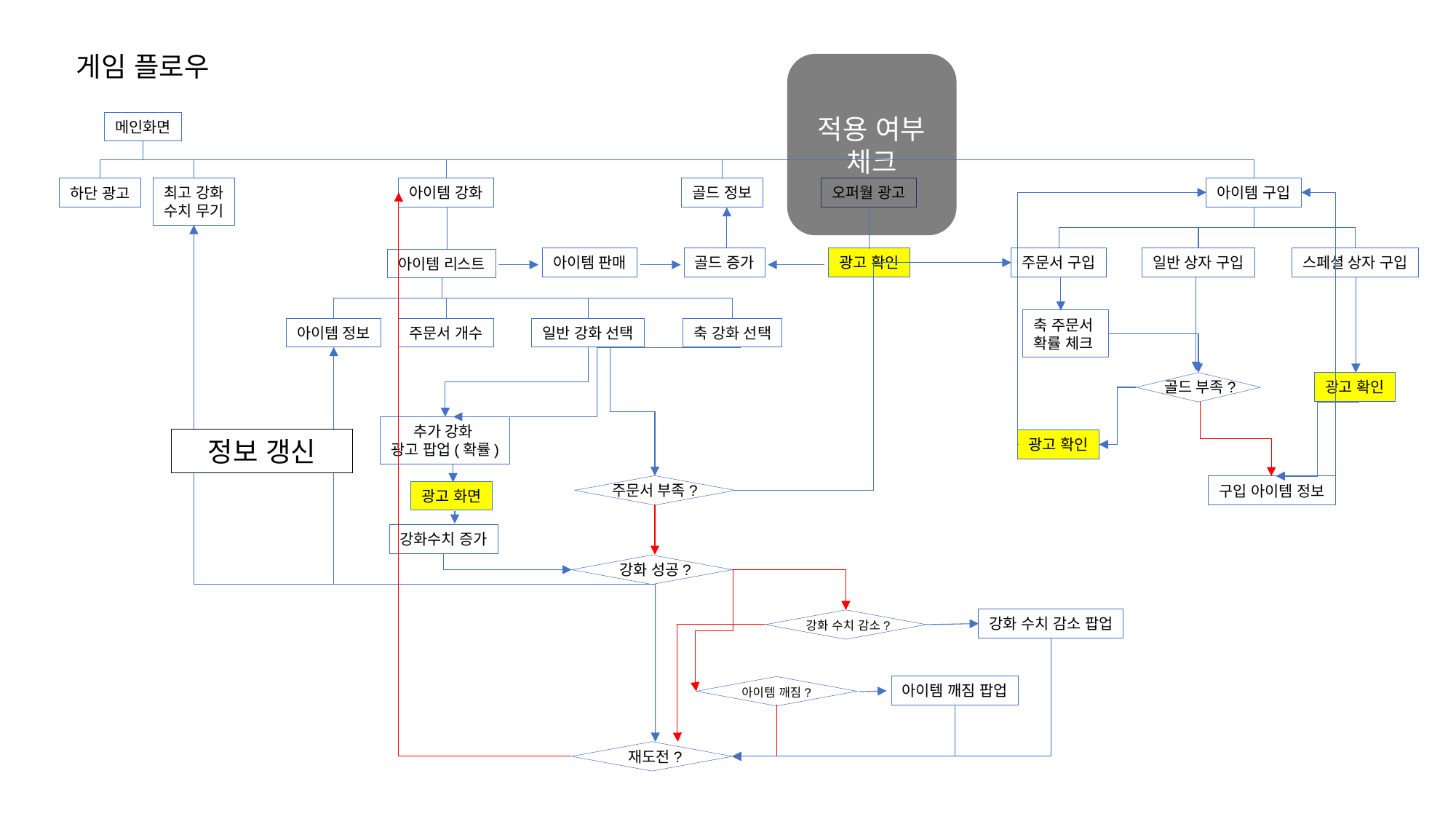

게임 플로우
적용 여부 체크
메인화면
최고 강화
수치 무기
아이템 강화
골드 정보
오퍼월 광고
아이템 구입
하단 광고
아이템 판매
골드 증가
광고 확인
주문서 구입
일반 상자 구입
스페셜 상자 구입
아이템 리스트
축 주문서
확률 체크
아이템 정보
주문서 개수
일반 강화 선택
축 강화 선택

골드 부족?
광고 확인
추가 강화
광고 팝업(확률)
정보 갱신
광고 확인

주문서 부족?
구입 아이템 정보
광고 화면
강화수치 증가

강화 성공?
강화 수치 감소 팝업

강화 수치 감소?
아이템 깨짐 팝업

아이템 깨짐?

재도전?